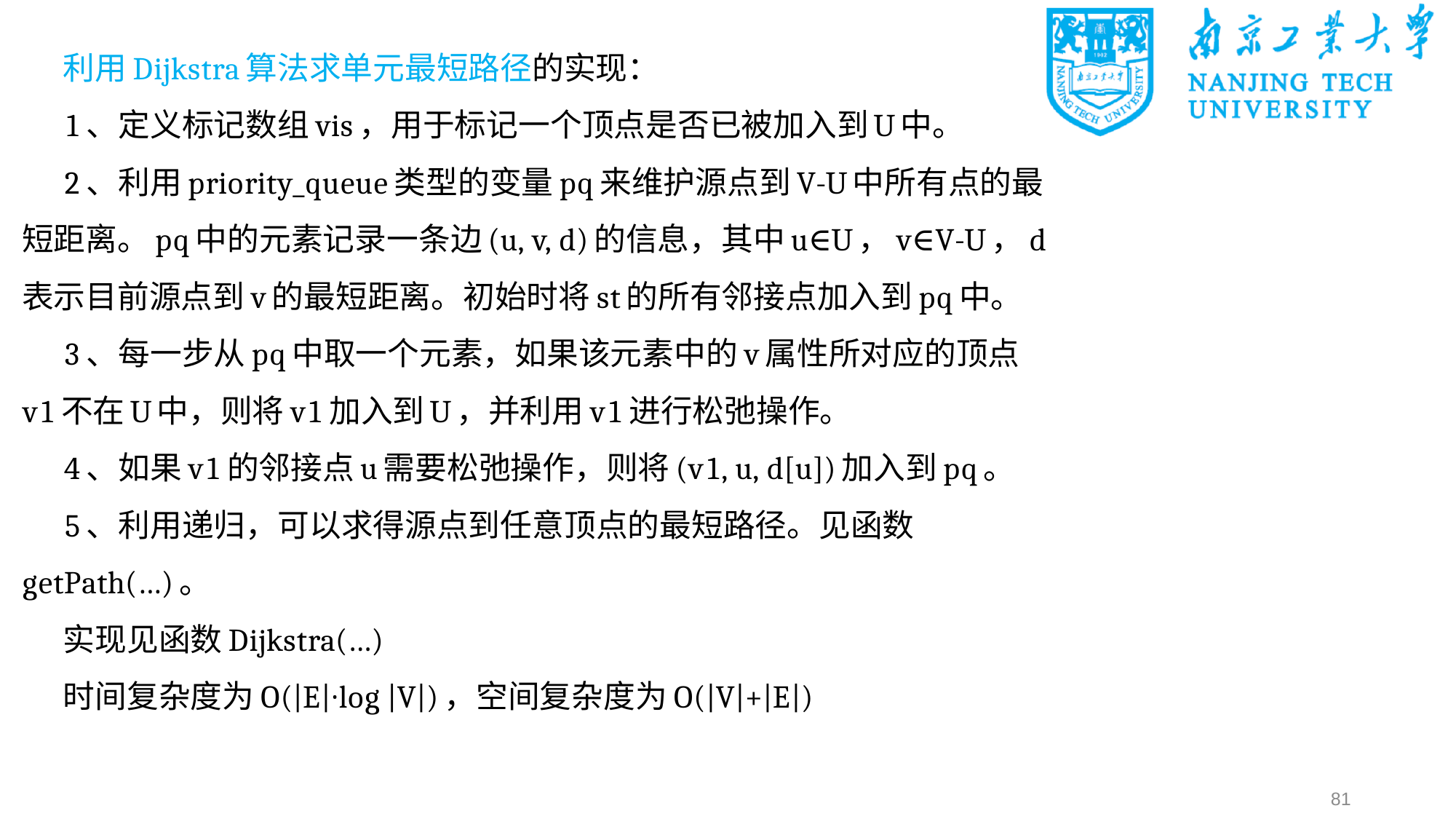

利用Dijkstra算法求单元最短路径的实现：
1、定义标记数组vis，用于标记一个顶点是否已被加入到U中。
2、利用priority_queue类型的变量pq来维护源点到V-U中所有点的最短距离。pq中的元素记录一条边(u, v, d)的信息，其中u∈U，v∈V-U，d表示目前源点到v的最短距离。初始时将st的所有邻接点加入到pq中。
3、每一步从pq中取一个元素，如果该元素中的v属性所对应的顶点v1不在U中，则将v1加入到U，并利用v1进行松弛操作。
4、如果v1的邻接点u需要松弛操作，则将(v1, u, d[u])加入到pq。
5、利用递归，可以求得源点到任意顶点的最短路径。见函数getPath(…)。
实现见函数Dijkstra(…)
时间复杂度为O(|E|∙log |V|)，空间复杂度为O(|V|+|E|)
81